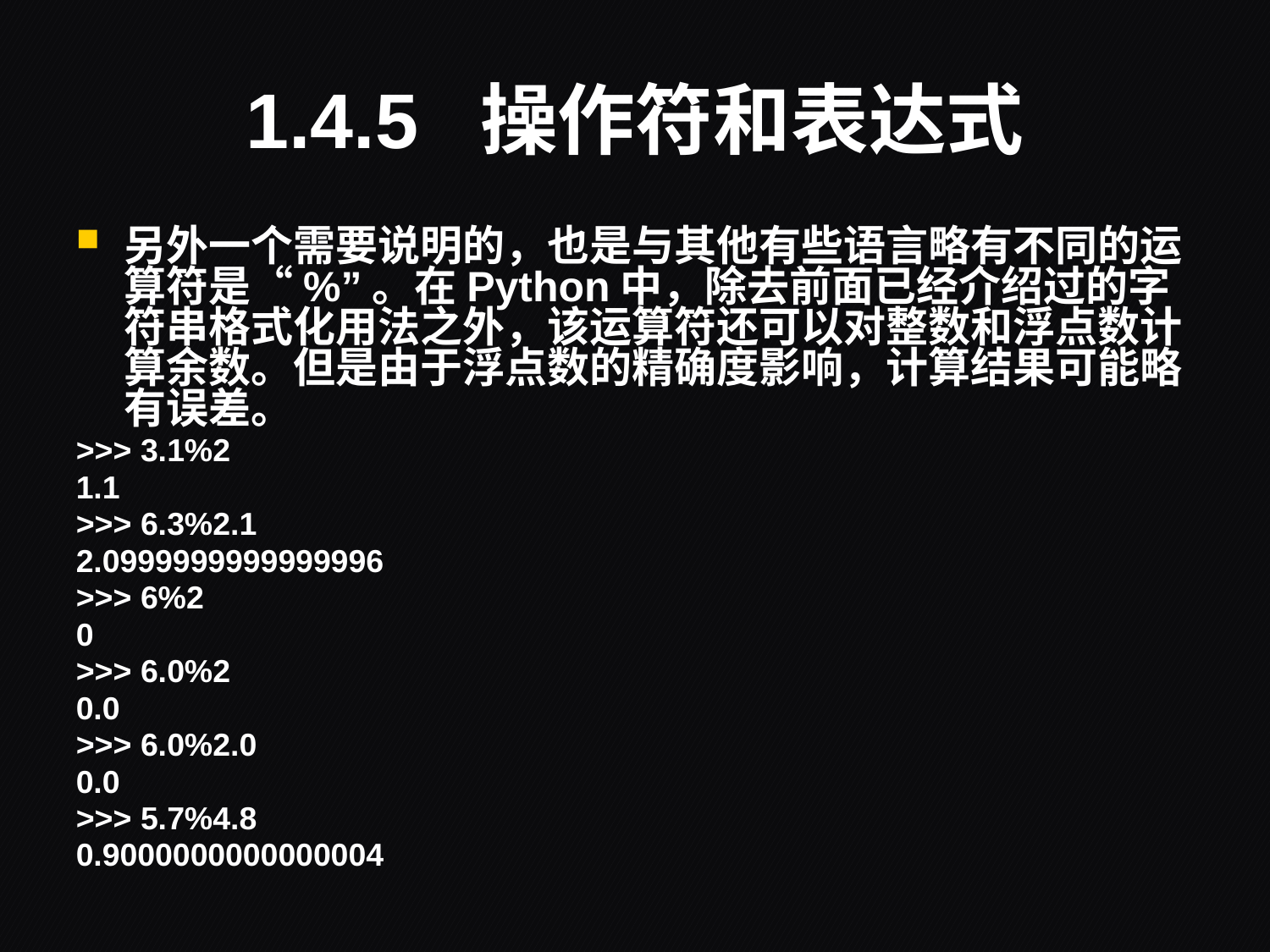

# 1.4.5  操作符和表达式
另外一个需要说明的，也是与其他有些语言略有不同的运算符是“%”。在Python中，除去前面已经介绍过的字符串格式化用法之外，该运算符还可以对整数和浮点数计算余数。但是由于浮点数的精确度影响，计算结果可能略有误差。
>>> 3.1%2
1.1
>>> 6.3%2.1
2.0999999999999996
>>> 6%2
0
>>> 6.0%2
0.0
>>> 6.0%2.0
0.0
>>> 5.7%4.8
0.9000000000000004